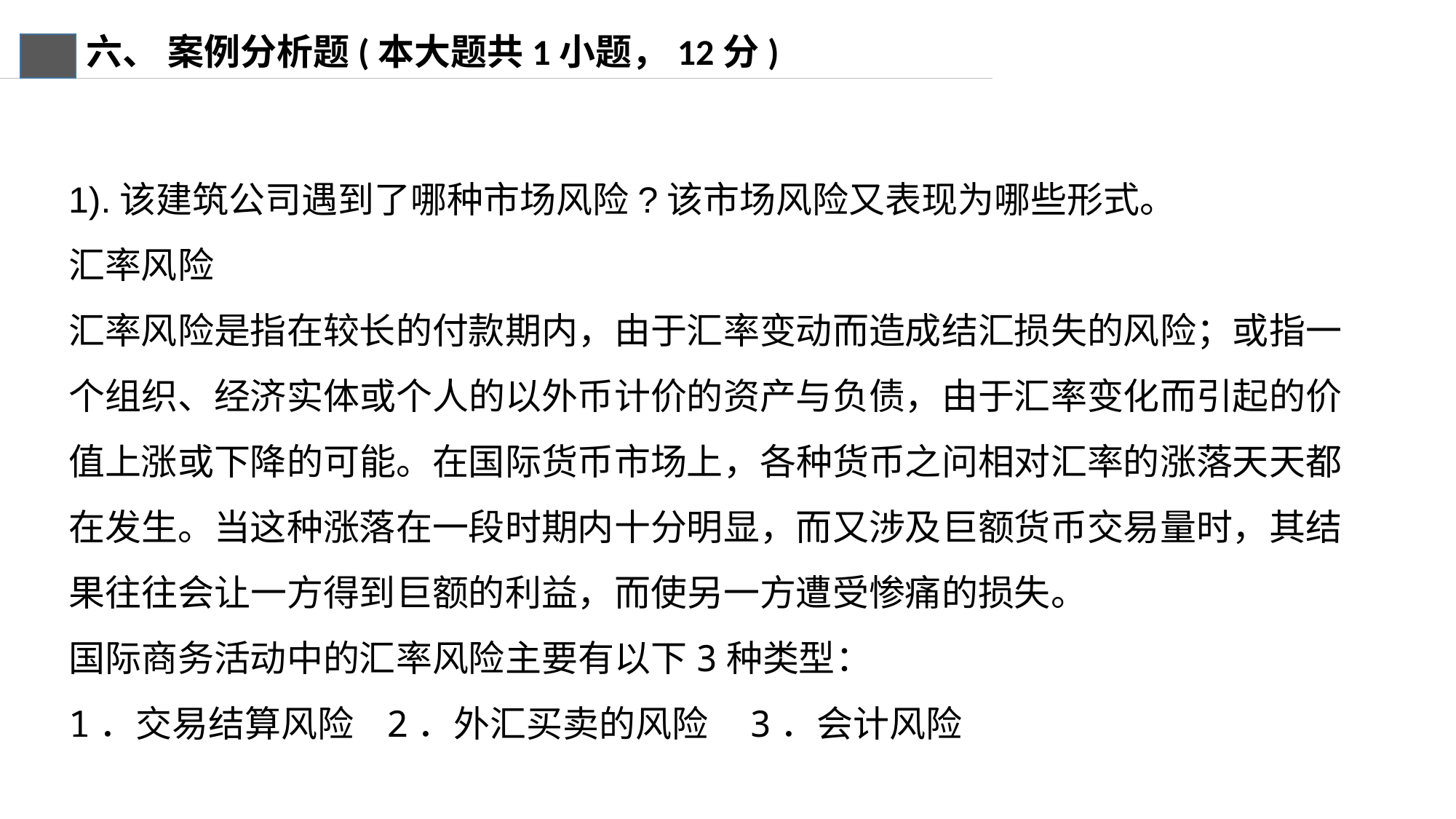

六、 案例分析题(本大题共1小题，12分)

1).该建筑公司遇到了哪种市场风险?该市场风险又表现为哪些形式。
汇率风险 
汇率风险是指在较长的付款期内，由于汇率变动而造成结汇损失的风险；或指一个组织、经济实体或个人的以外币计价的资产与负债，由于汇率变化而引起的价值上涨或下降的可能。在国际货币市场上，各种货币之问相对汇率的涨落天天都在发生。当这种涨落在一段时期内十分明显，而又涉及巨额货币交易量时，其结果往往会让一方得到巨额的利益，而使另一方遭受惨痛的损失。 
国际商务活动中的汇率风险主要有以下3种类型： 
1．交易结算风险   2．外汇买卖的风险    3．会计风险